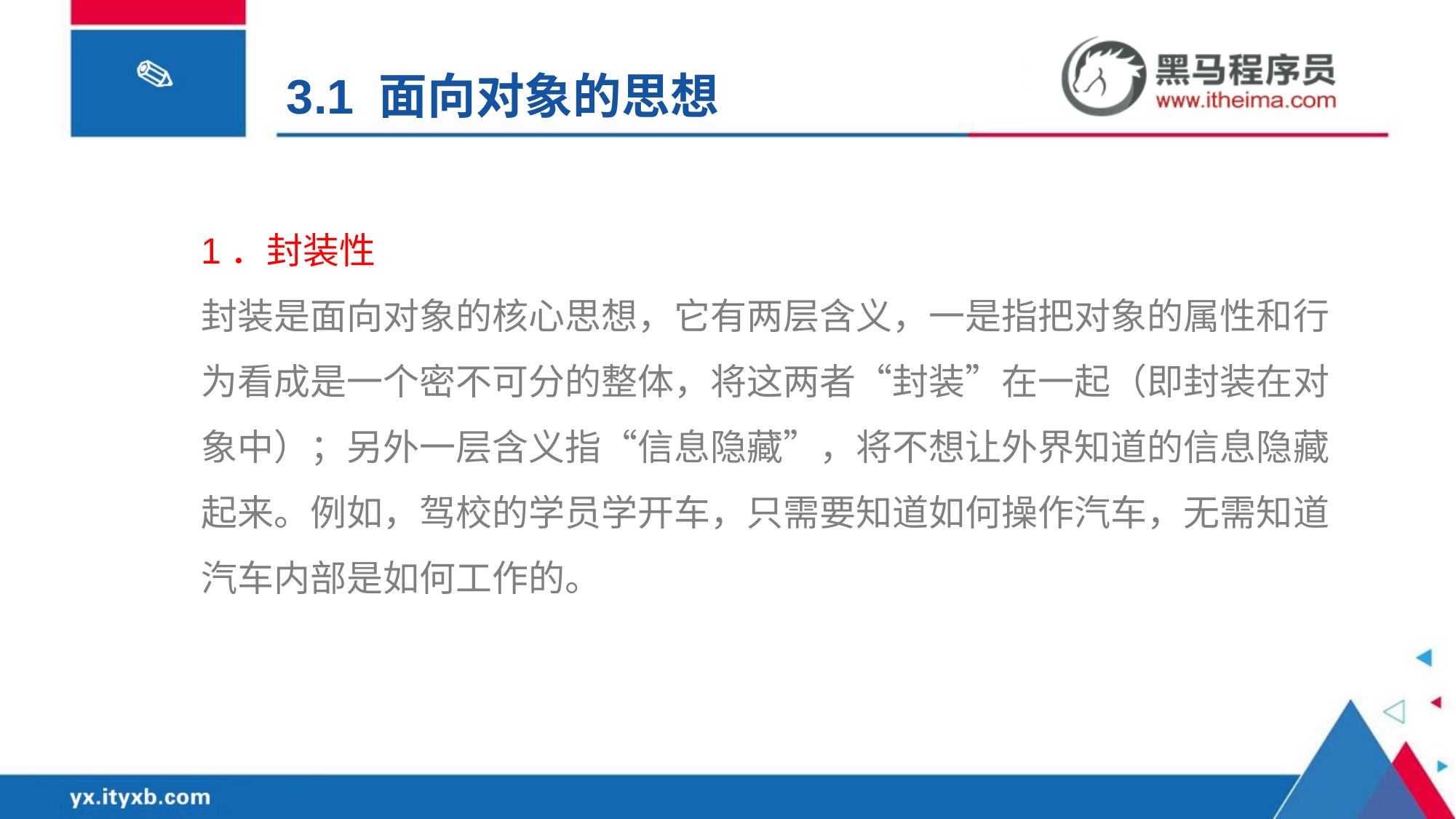

3.1 面向对象的思想
1．封装性
封装是面向对象的核心思想，它有两层含义，一是指把对象的属性和行为看成是一个密不可分的整体，将这两者“封装”在一起（即封装在对象中）；另外一层含义指“信息隐藏”，将不想让外界知道的信息隐藏起来。例如，驾校的学员学开车，只需要知道如何操作汽车，无需知道汽车内部是如何工作的。